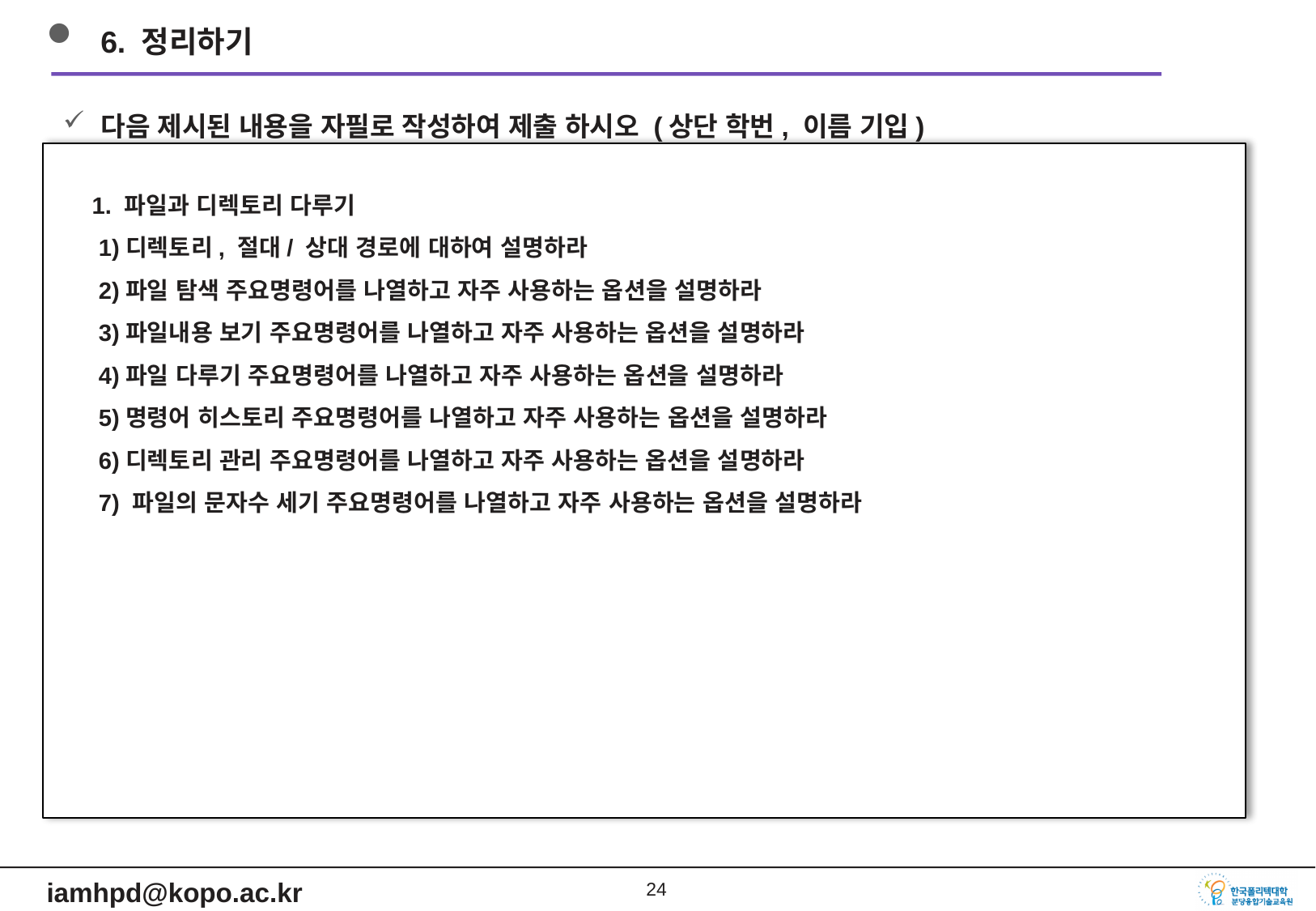

6. 정리하기
다음 제시된 내용을 자필로 작성하여 제출 하시오 (상단 학번, 이름 기입)

1. 파일과 디렉토리 다루기
 1)디렉토리, 절대/ 상대 경로에 대하여 설명하라
 2)파일 탐색 주요명령어를 나열하고 자주 사용하는 옵션을 설명하라
 3)파일내용 보기 주요명령어를 나열하고 자주 사용하는 옵션을 설명하라
 4)파일 다루기 주요명령어를 나열하고 자주 사용하는 옵션을 설명하라
 5)명령어 히스토리 주요명령어를 나열하고 자주 사용하는 옵션을 설명하라
 6)디렉토리 관리 주요명령어를 나열하고 자주 사용하는 옵션을 설명하라
 7) 파일의 문자수 세기 주요명령어를 나열하고 자주 사용하는 옵션을 설명하라
24